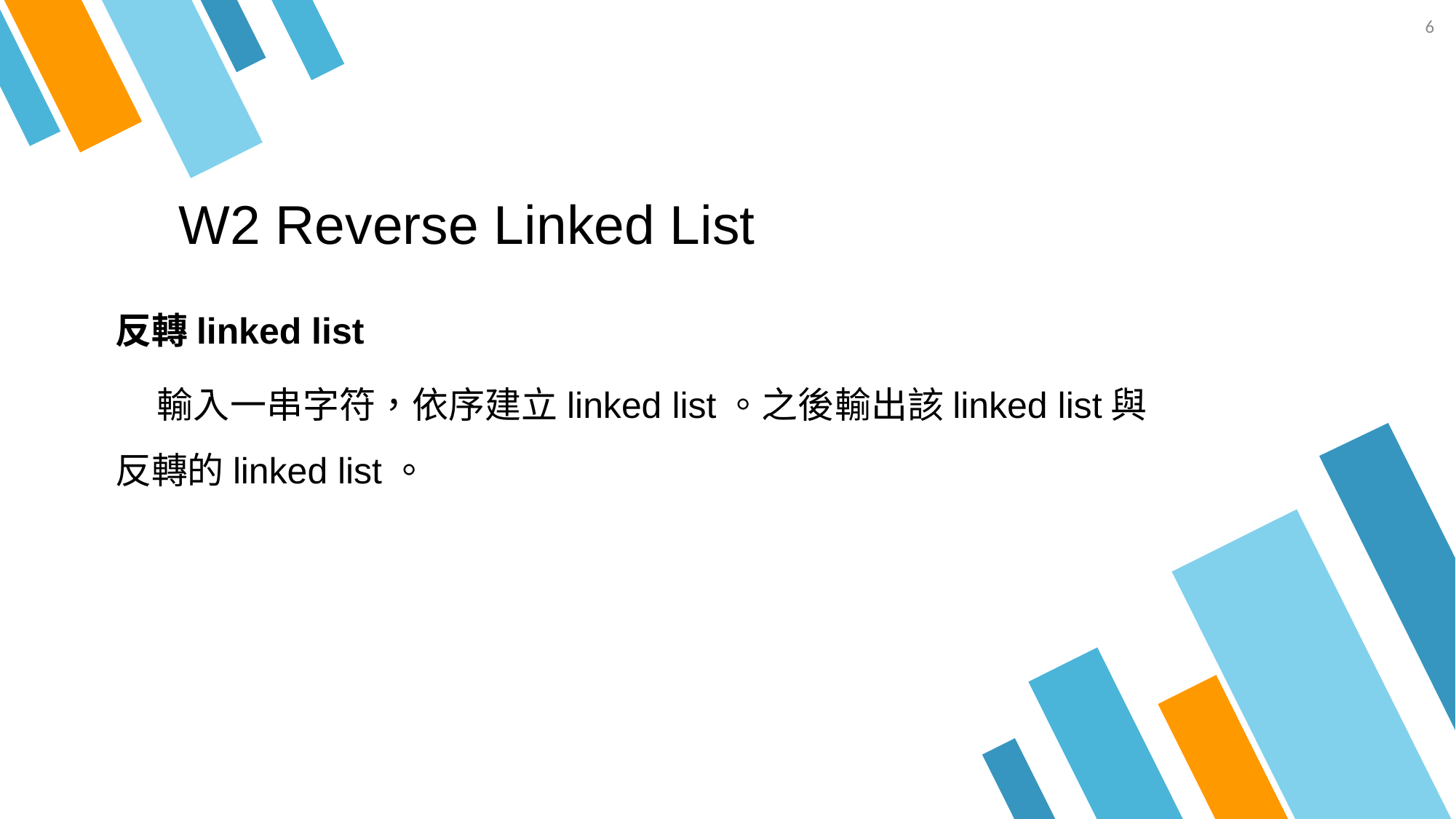

6
# W2 Reverse Linked List
反轉linked list
    輸入一串字符，依序建立linked list。之後輸出該linked list與反轉的linked list。